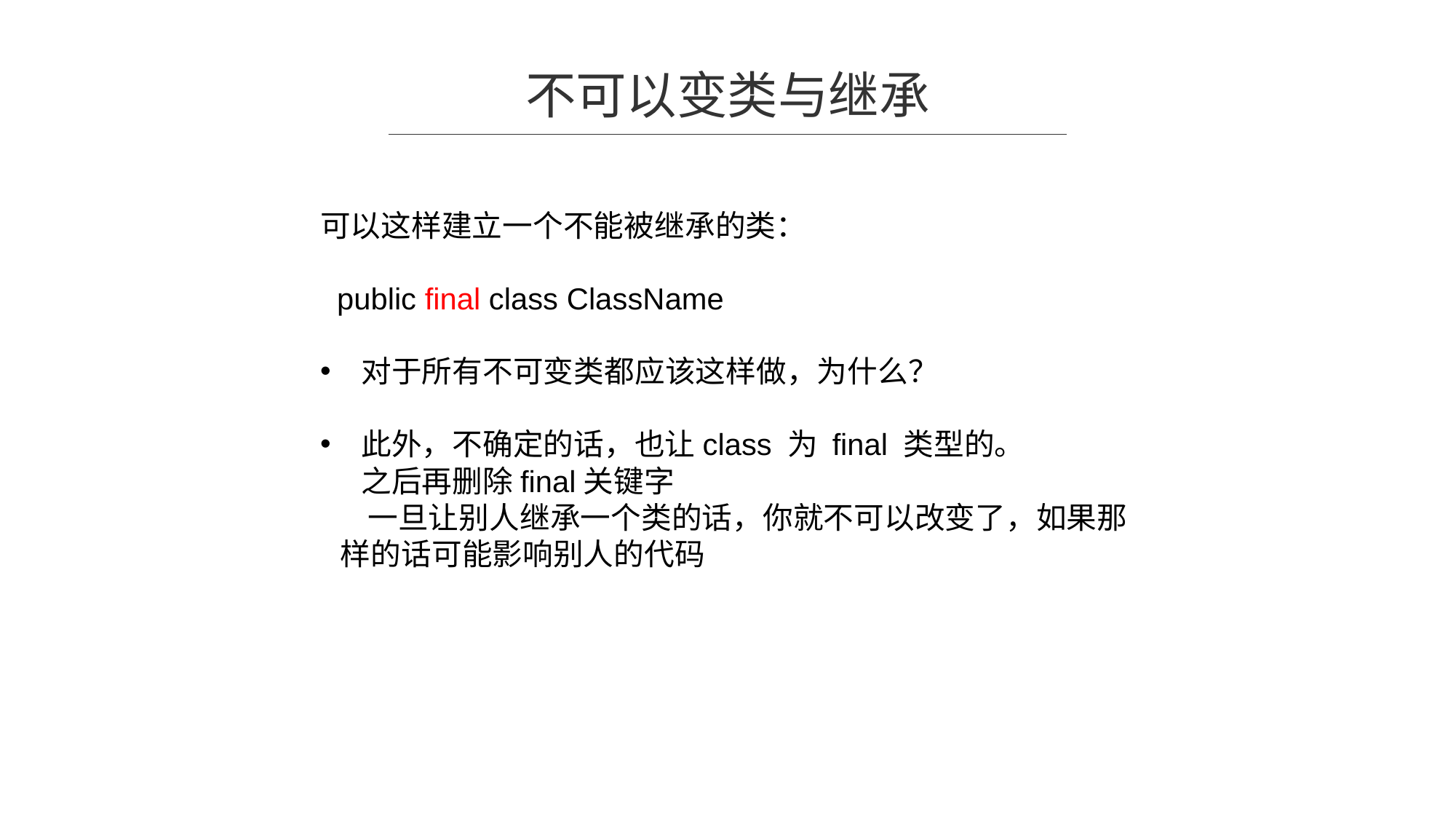

不可以变类与继承
可以这样建立一个不能被继承的类：

  public final class ClassName

对于所有不可变类都应该这样做，为什么？

此外，不确定的话，也让class 为 final 类型的。
     之后再删除final关键字
      一旦让别人继承一个类的话，你就不可以改变了，如果那    样的话可能影响别人的代码